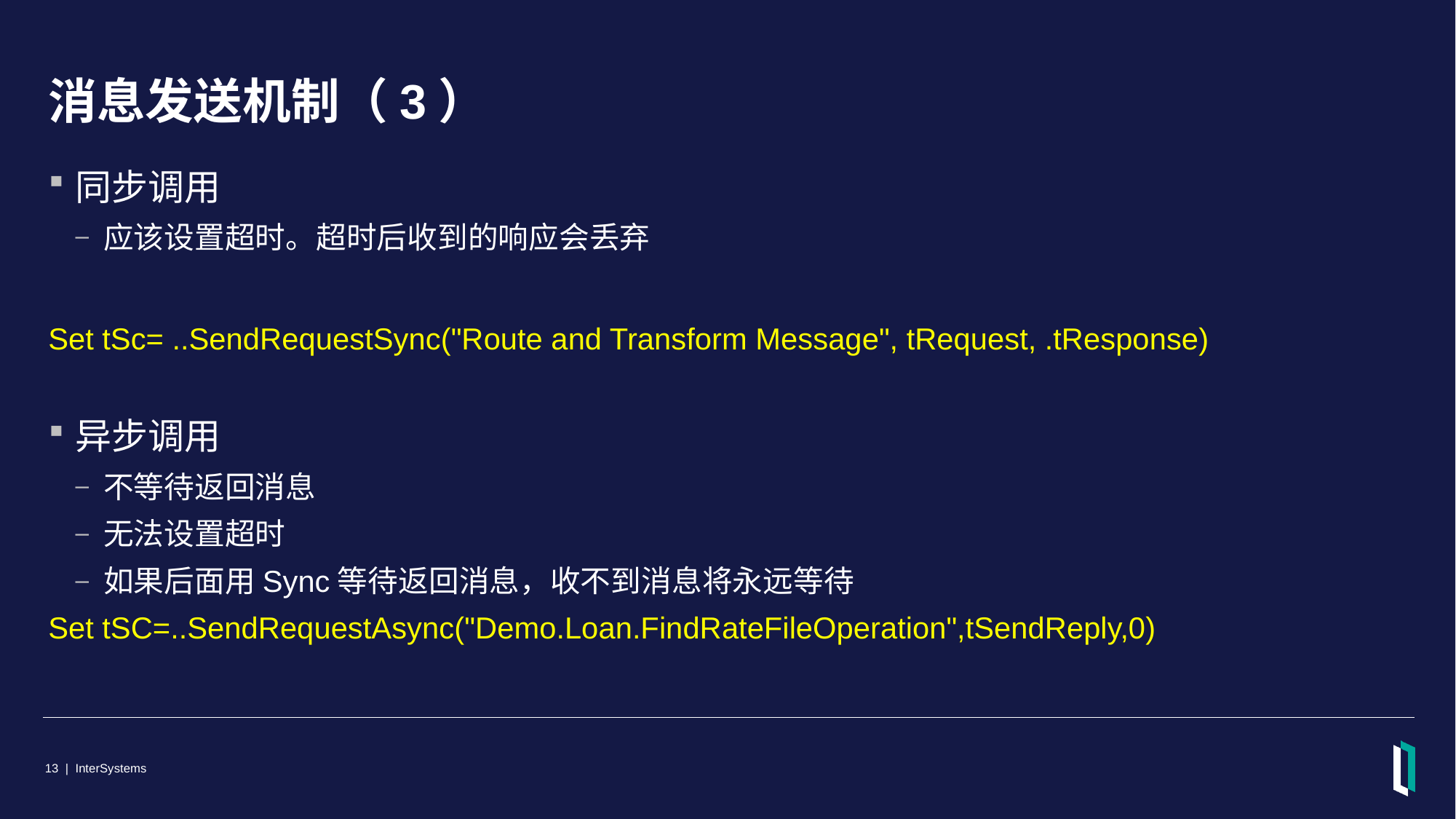

# 消息发送机制（3）
同步调用
应该设置超时。超时后收到的响应会丢弃

Set tSc= ..SendRequestSync("Route and Transform Message", tRequest, .tResponse)

异步调用
不等待返回消息
无法设置超时
如果后面用Sync等待返回消息，收不到消息将永远等待
Set tSC=..SendRequestAsync("Demo.Loan.FindRateFileOperation",tSendReply,0)